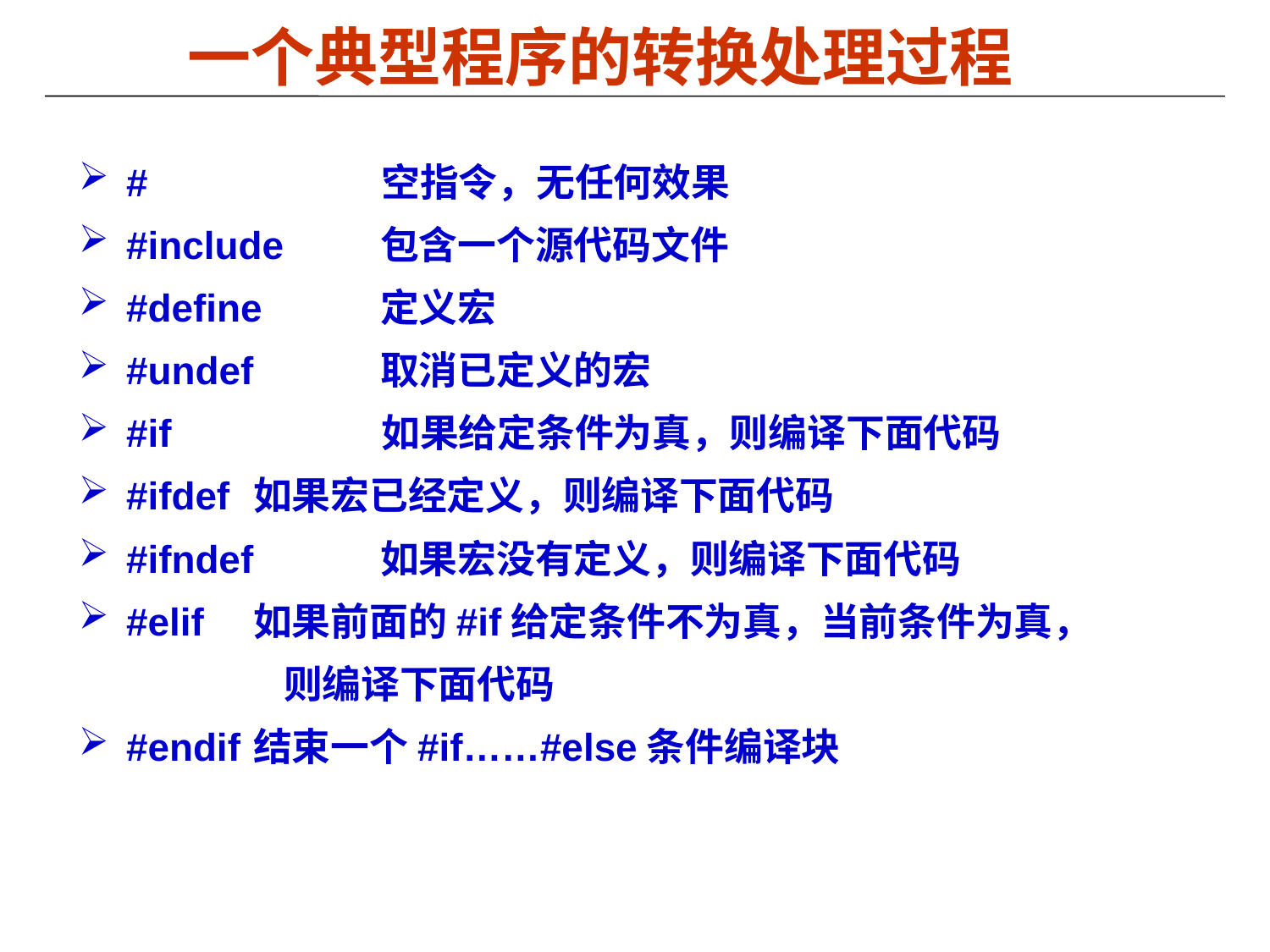

一个典型程序的转换处理过程
#	           空指令，无任何效果
#include	包含一个源代码文件
#define	定义宏
#undef	取消已定义的宏
#if	           如果给定条件为真，则编译下面代码
#ifdef	如果宏已经定义，则编译下面代码
#ifndef	如果宏没有定义，则编译下面代码
#elif	如果前面的#if给定条件不为真，当前条件为真，
                      则编译下面代码
#endif	结束一个#if……#else条件编译块